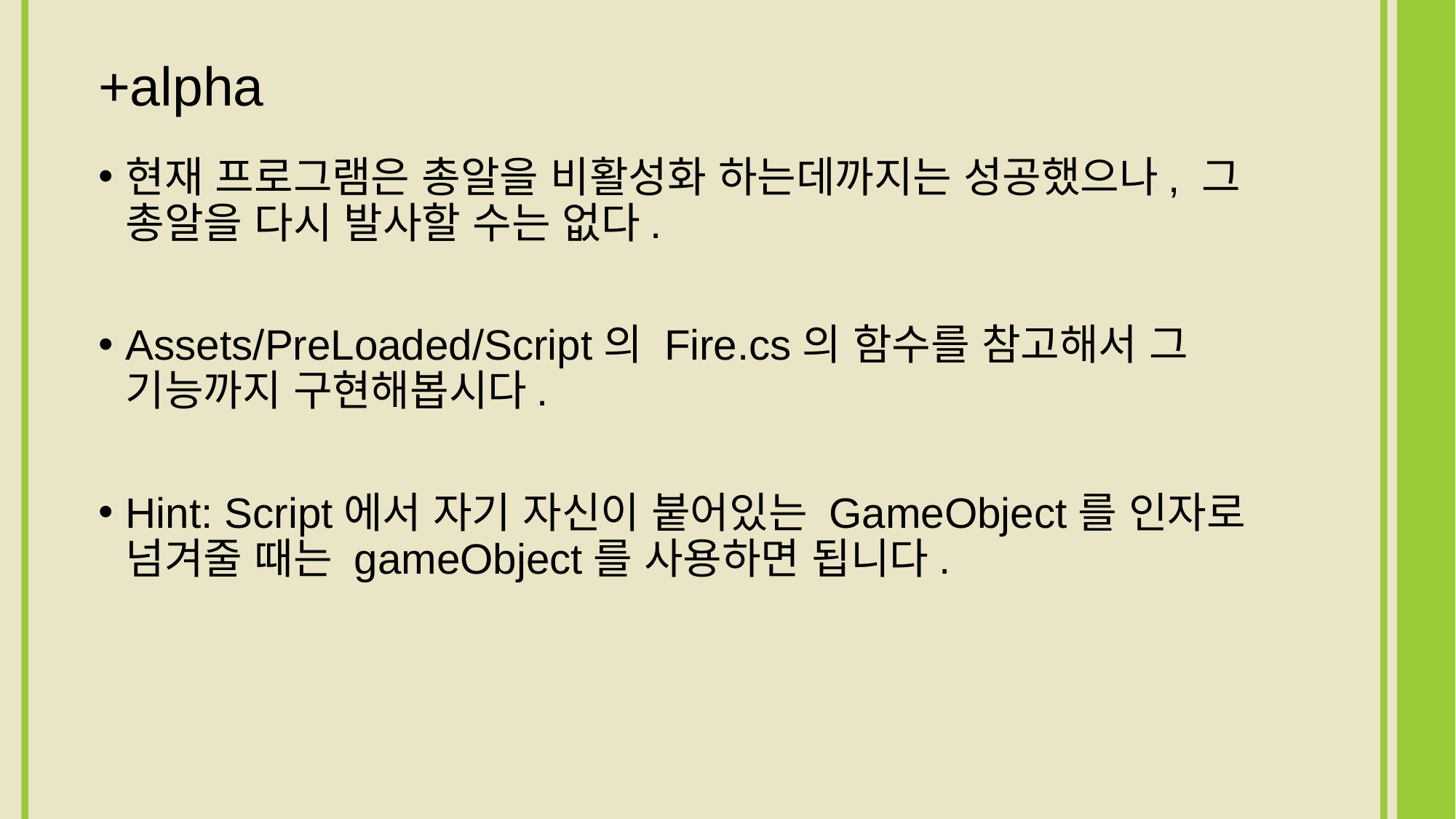

# +alpha
현재 프로그램은 총알을 비활성화 하는데까지는 성공했으나, 그 총알을 다시 발사할 수는 없다.

Assets/PreLoaded/Script의 Fire.cs의 함수를 참고해서 그 기능까지 구현해봅시다.

Hint: Script에서 자기 자신이 붙어있는 GameObject를 인자로 넘겨줄 때는 gameObject를 사용하면 됩니다.